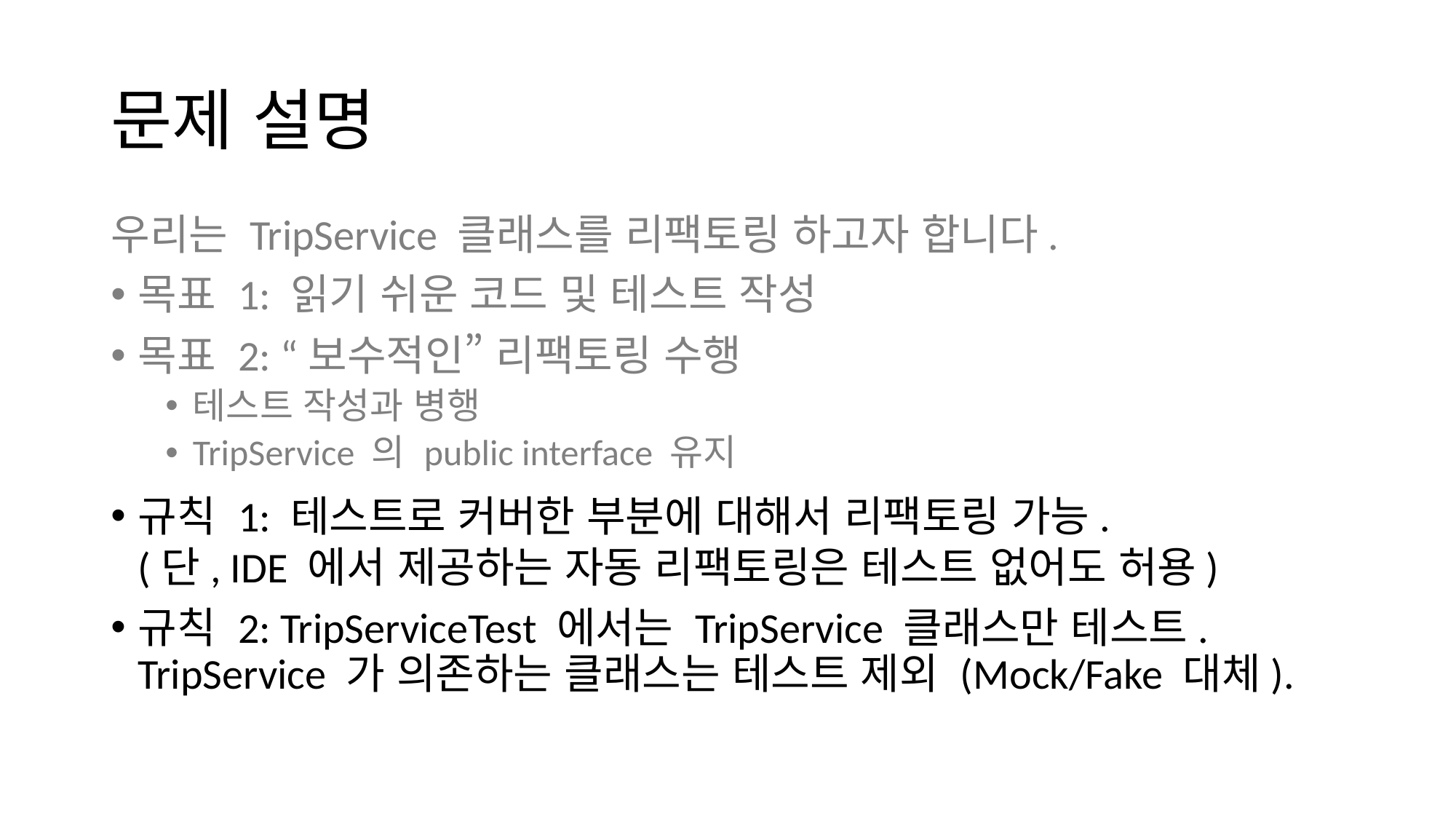

# 문제 설명
우리는 TripService 클래스를 리팩토링 하고자 합니다.
목표 1: 읽기 쉬운 코드 및 테스트 작성
목표 2: “보수적인” 리팩토링 수행
테스트 작성과 병행
TripService 의 public interface 유지
규칙 1: 테스트로 커버한 부분에 대해서 리팩토링 가능.
(단, IDE 에서 제공하는 자동 리팩토링은 테스트 없어도 허용)
규칙 2: TripServiceTest 에서는 TripService 클래스만 테스트.
TripService 가 의존하는 클래스는 테스트 제외 (Mock/Fake 대체).